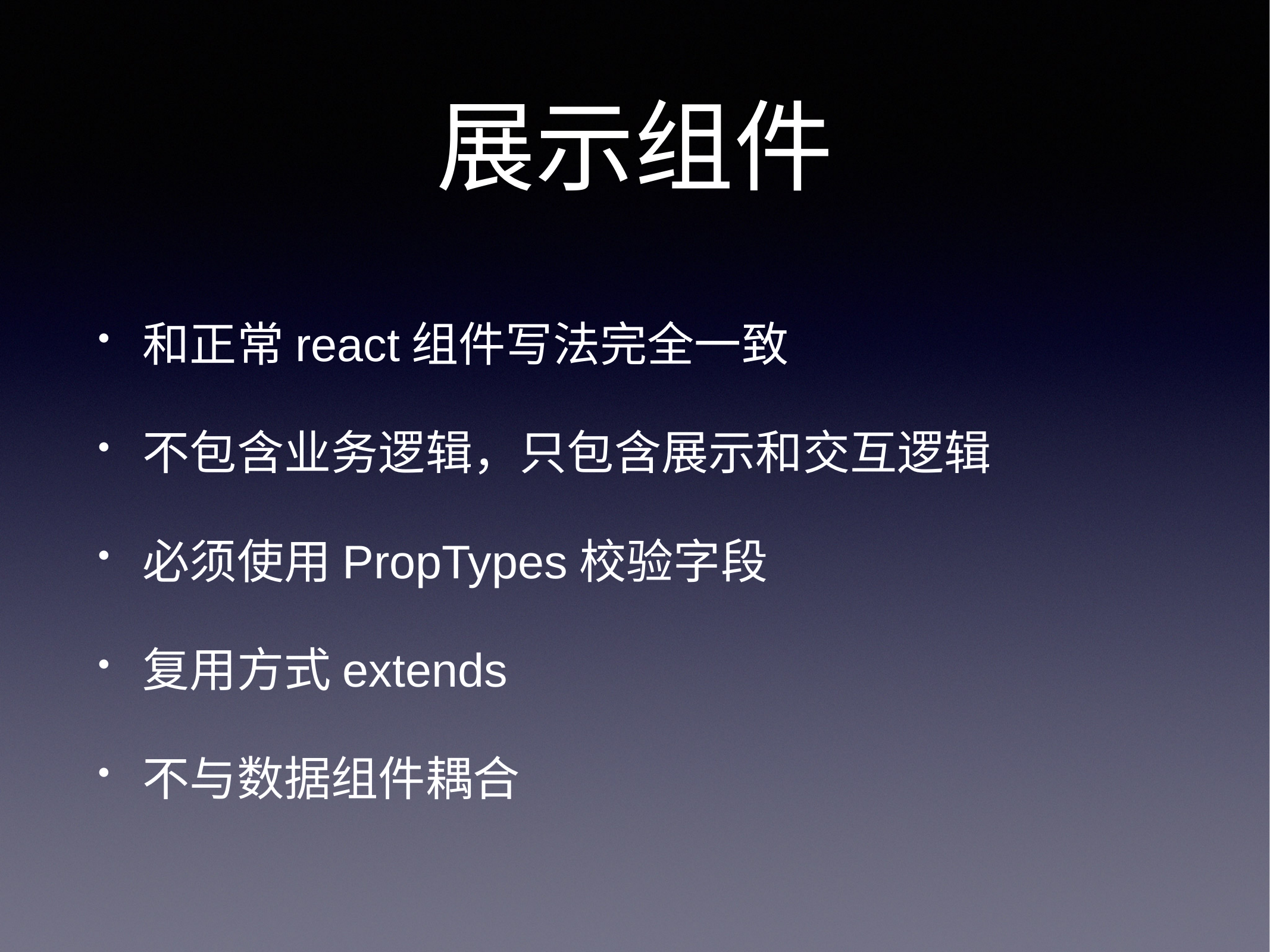

# 展示组件
和正常react组件写法完全一致
不包含业务逻辑，只包含展示和交互逻辑
必须使用PropTypes校验字段
复用方式extends
不与数据组件耦合
50